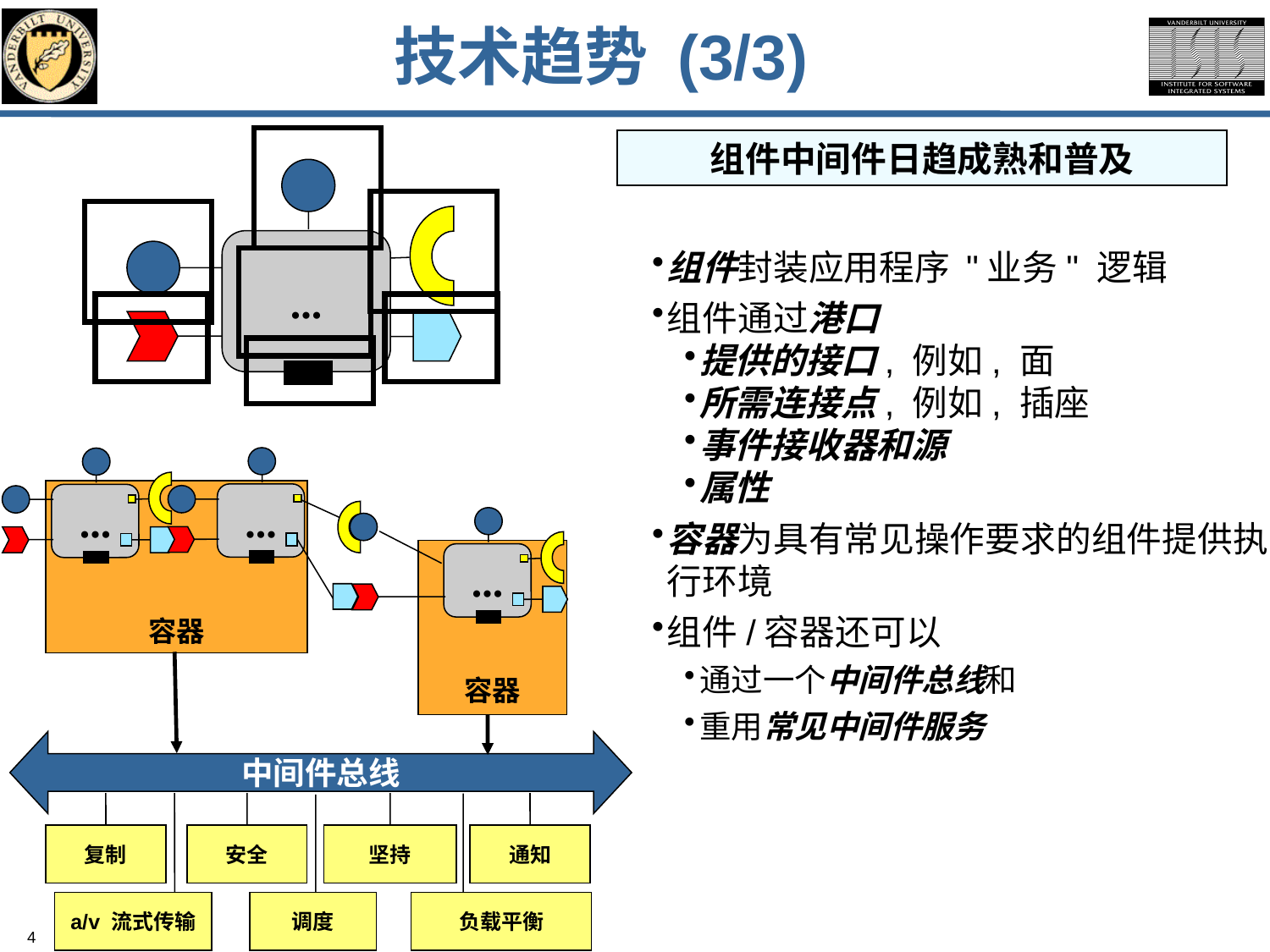

# 技术趋势 (3/3)

组件中间件日趋成熟和普及

...
组件封装应用程序 "业务" 逻辑
组件通过港口
提供的接口, 例如, 面
所需连接点, 例如, 插座
事件接收器和源
属性
容器为具有常见操作要求的组件提供执行环境
组件/容器还可以
通过一个中间件总线和
重用常见中间件服务

...
...

容器

...

容器

中间件总线

复制
安全
坚持
通知

a/v 流式传输
调度
负载平衡
4